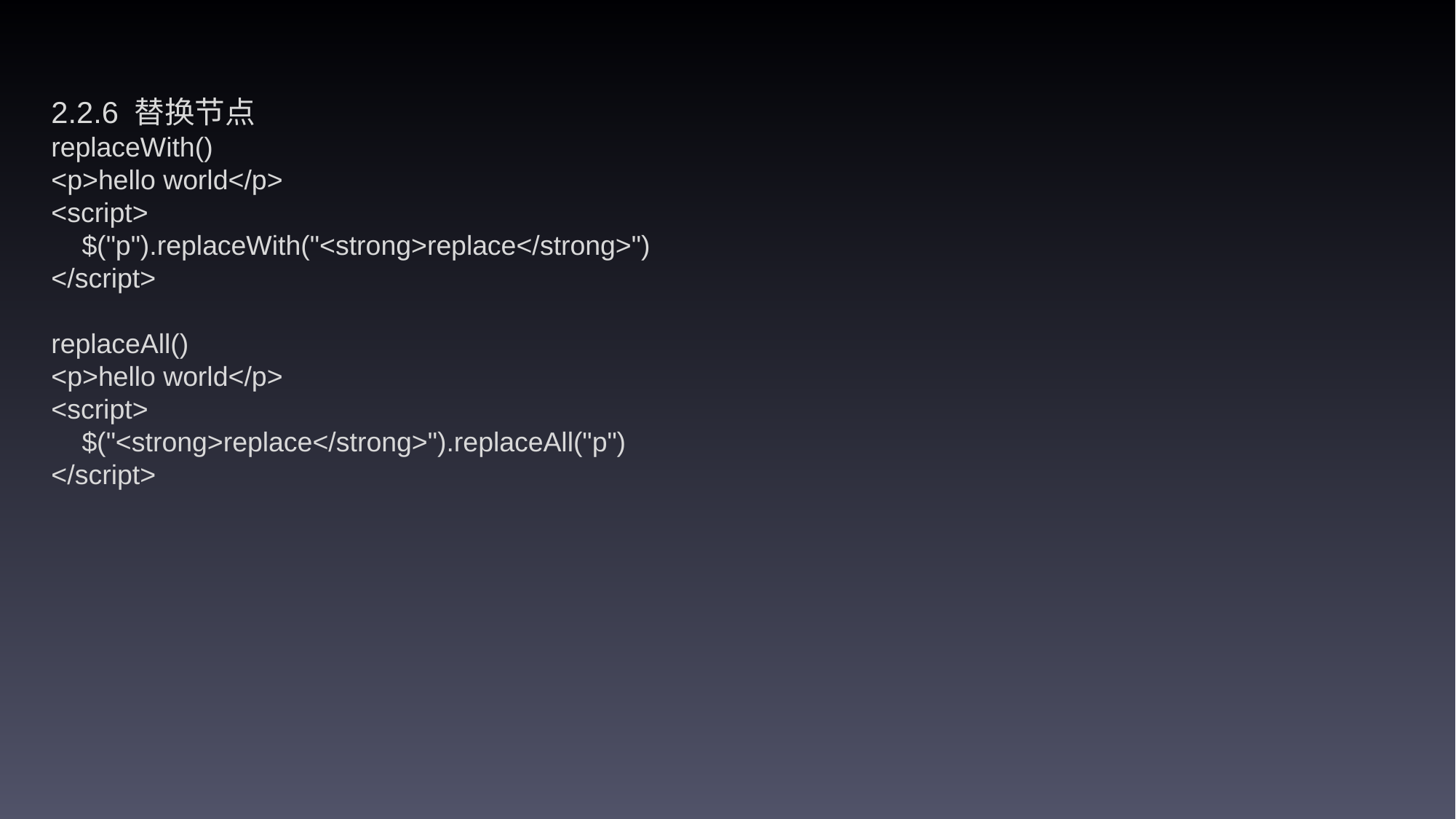

2.2.6 替换节点
replaceWith()
<p>hello world</p>
<script>
    $("p").replaceWith("<strong>replace</strong>")
</script>

replaceAll()
<p>hello world</p>
<script>
    $("<strong>replace</strong>").replaceAll("p")
</script>